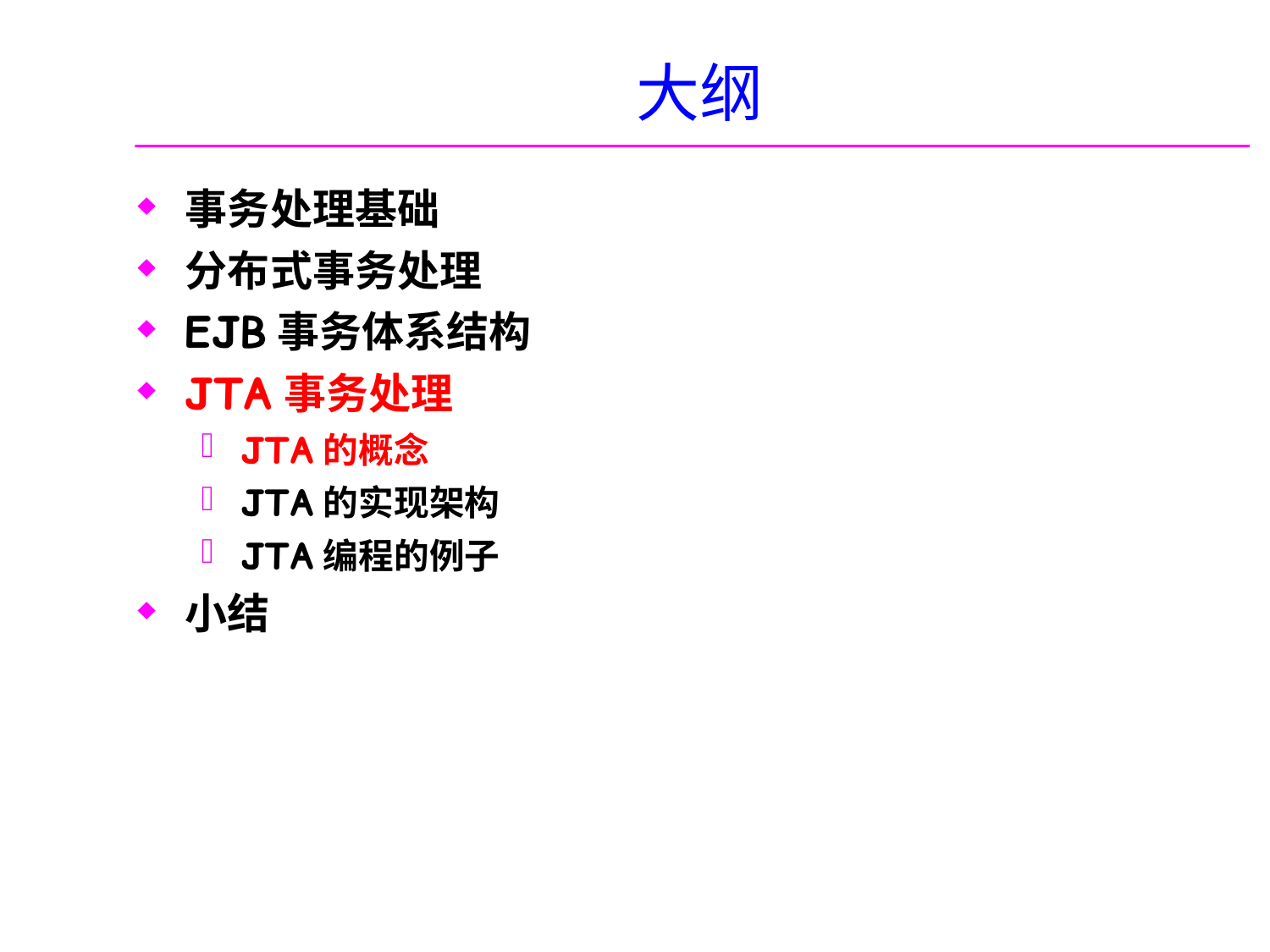

# 大纲
事务处理基础
分布式事务处理
EJB事务体系结构
JTA事务处理
JTA的概念
JTA的实现架构
JTA编程的例子
小结

49